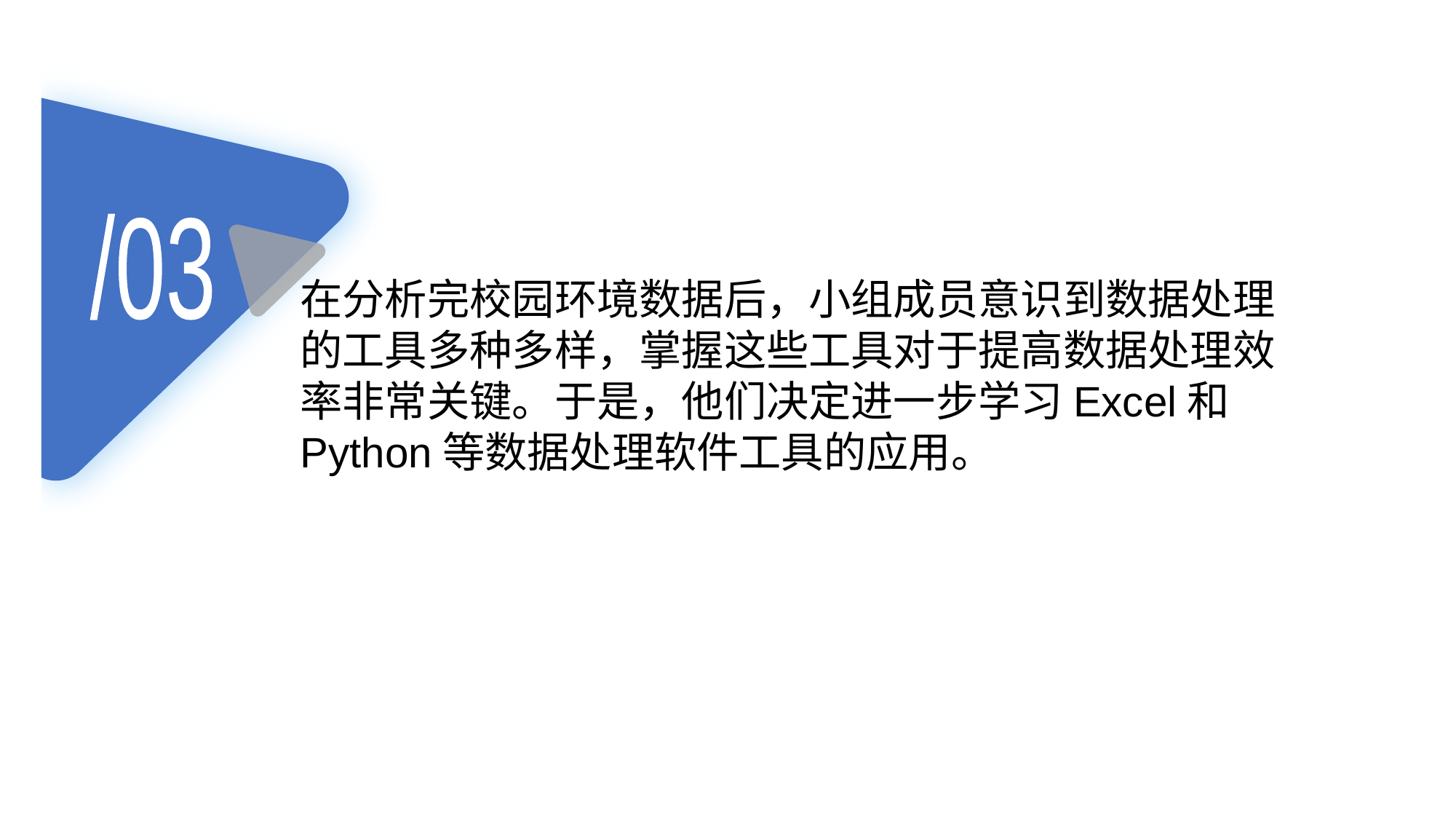

/03
在分析完校园环境数据后，小组成员意识到数据处理的工具多种多样，掌握这些工具对于提高数据处理效率非常关键。于是，他们决定进一步学习Excel和Python等数据处理软件工具的应用。